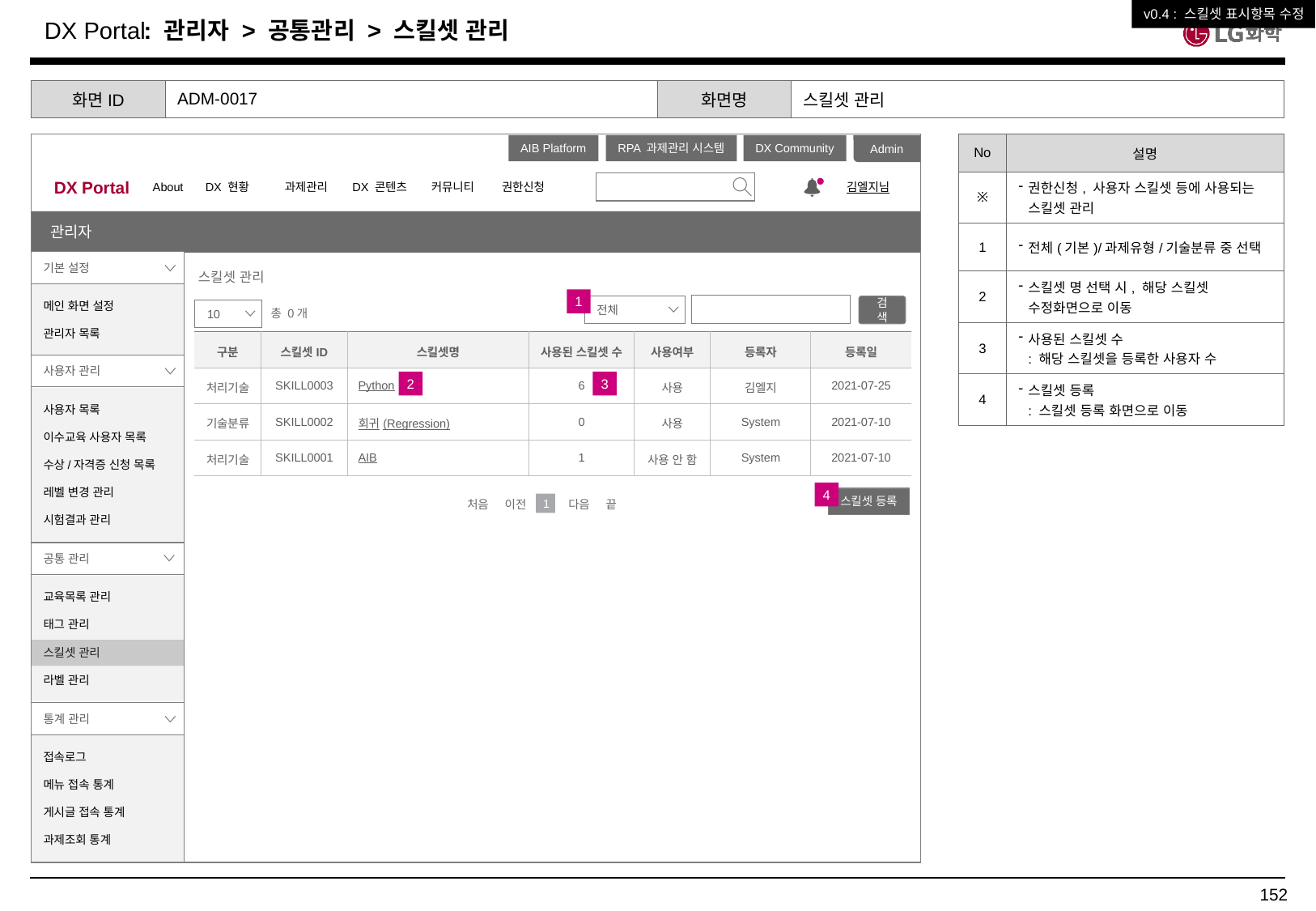

v0.4 : 스킬셋 표시항목 수정
: 관리자 > 공통관리 > 스킬셋 관리
| 화면ID | ADM-0017 | 화면명 | 스킬셋 관리 |
| --- | --- | --- | --- |

| No | 설명 |
| --- | --- |
| ※ | 권한신청, 사용자 스킬셋 등에 사용되는 스킬셋 관리 |
| 1 | 전체(기본)/과제유형/기술분류 중 선택 |
| 2 | 스킬셋 명 선택 시, 해당 스킬셋 수정화면으로 이동 |
| 3 | 사용된 스킬셋 수 : 해당 스킬셋을 등록한 사용자 수 |
| 4 | 스킬셋 등록 : 스킬셋 등록 화면으로 이동 |

Admin
DX Portal

About
DX 현황
과제관리
DX 콘텐츠
커뮤니티
권한신청
김엘지님

AIB Platform
RPA 과제관리 시스템
DX Community

관리자

기본 설정

스킬셋 관리
메인 화면 설정
관리자 목록

1
전체

검색
10

총 0개
| 구분 | 스킬셋ID | 스킬셋명 | 사용된 스킬셋 수 | 사용여부 | 등록자 | 등록일 |
| --- | --- | --- | --- | --- | --- | --- |
| 처리기술 | SKILL0003 | Python | 6 | 사용 | 김엘지 | 2021-07-25 |
| 기술분류 | SKILL0002 | 회귀(Regression) | 0 | 사용 | System | 2021-07-10 |
| 처리기술 | SKILL0001 | AIB | 1 | 사용 안 함 | System | 2021-07-10 |
사용자 관리

2
3
사용자 목록
이수교육 사용자 목록
수상/자격증 신청 목록
레벨 변경 관리
시험결과 관리

4
스킬셋 등록
처음     이전
다음     끝
1
공통 관리

교육목록 관리
태그 관리
스킬셋 관리
라벨 관리

통계 관리

접속로그
메뉴 접속 통계
게시글 접속 통계
과제조회 통계